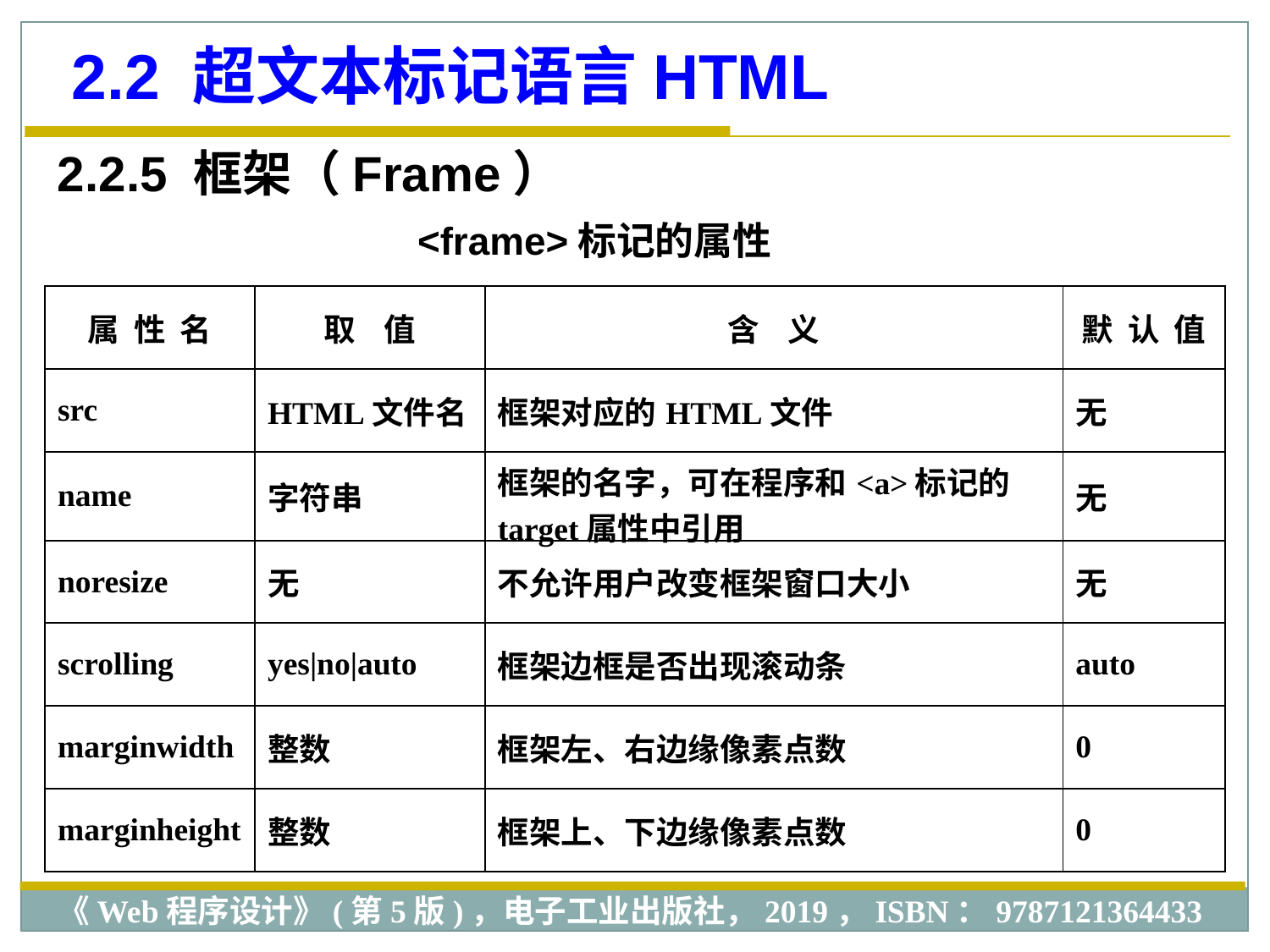

2.2 超文本标记语言HTML
2.2.5 框架（Frame）
<frame>标记的属性

| 属 性 名 | 取 值 | 含 义 | 默 认 值 |
| --- | --- | --- | --- |
| src | HTML文件名 | 框架对应的HTML文件 | 无 |
| name | 字符串 | 框架的名字，可在程序和<a>标记的target属性中引用 | 无 |
| noresize | 无 | 不允许用户改变框架窗口大小 | 无 |
| scrolling | yes|no|auto | 框架边框是否出现滚动条 | auto |
| marginwidth | 整数 | 框架左、右边缘像素点数 | 0 |
| marginheight | 整数 | 框架上、下边缘像素点数 | 0 |